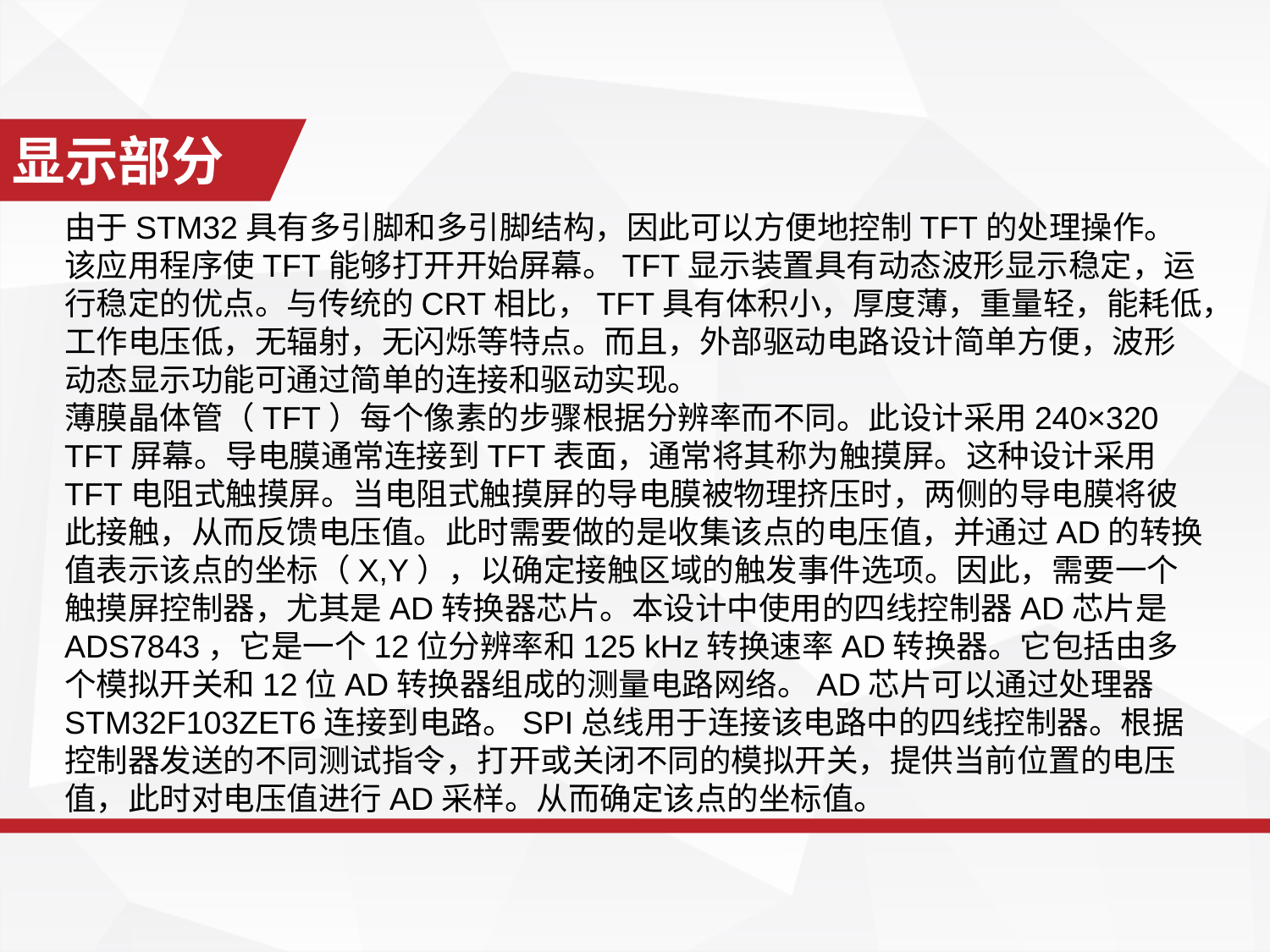

显示部分
由于STM32具有多引脚和多引脚结构，因此可以方便地控制TFT的处理操作。该应用程序使TFT能够打开开始屏幕。TFT显示装置具有动态波形显示稳定，运行稳定的优点。与传统的CRT相比，TFT具有体积小，厚度薄，重量轻，能耗低，工作电压低，无辐射，无闪烁等特点。而且，外部驱动电路设计简单方便，波形动态显示功能可通过简单的连接和驱动实现。
薄膜晶体管（TFT）每个像素的步骤根据分辨率而不同。此设计采用240×320 TFT屏幕。导电膜通常连接到TFT表面，通常将其称为触摸屏。这种设计采用TFT电阻式触摸屏。当电阻式触摸屏的导电膜被物理挤压时，两侧的导电膜将彼此接触，从而反馈电压值。此时需要做的是收集该点的电压值，并通过AD的转换值表示该点的坐标（X,Y），以确定接触区域的触发事件选项。因此，需要一个触摸屏控制器，尤其是AD转换器芯片。本设计中使用的四线控制器AD芯片是ADS7843，它是一个12位分辨率和125 kHz转换速率AD转换器。它包括由多个模拟开关和12位AD转换器组成的测量电路网络。AD芯片可以通过处理器STM32F103ZET6连接到电路。SPI总线用于连接该电路中的四线控制器。根据控制器发送的不同测试指令，打开或关闭不同的模拟开关，提供当前位置的电压值，此时对电压值进行AD采样。从而确定该点的坐标值。